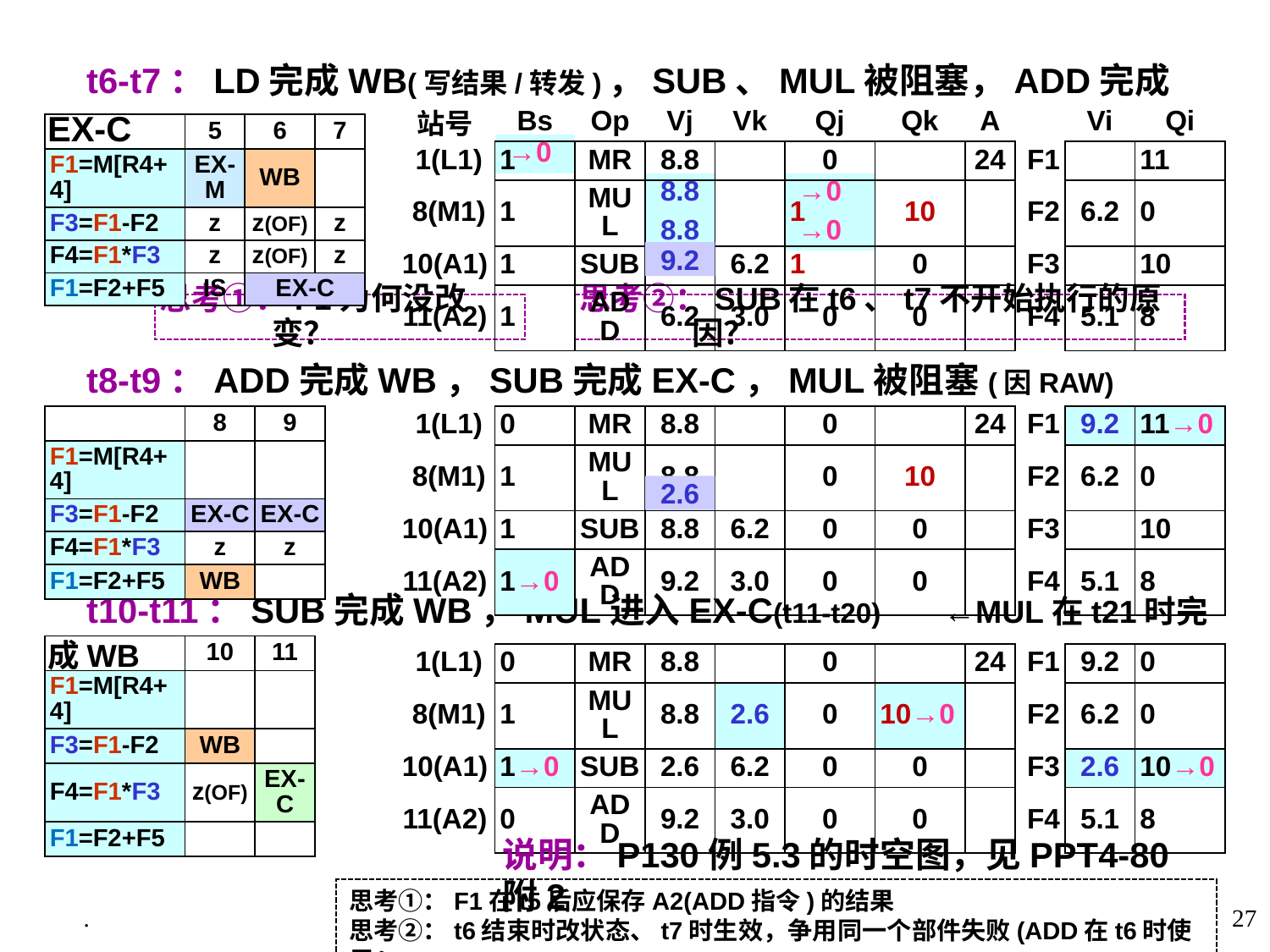

t6-t7：LD完成WB(写结果/转发)，SUB、MUL被阻塞，ADD完成EX-C
| 站号 | Bs | Op | Vj | Vk | Qj | Qk | A |  | Vi | Qi |
| --- | --- | --- | --- | --- | --- | --- | --- | --- | --- | --- |
| 1(L1) | 1 | MR | 8.8 |  | 0 |  | 24 | F1 |  | 11 |
| 8(M1) | 1 | MUL |  |  | 1 | 10 |  | F2 | 6.2 | 0 |
| 10(A1) | 1 | SUB |  | 6.2 | 1 | 0 |  | F3 |  | 10 |
| 11(A2) | 1 | ADD | 6.2 | 3.0 | 0 | 0 |  | F4 | 5.1 | 8 |
|  | 5 | 6 | 7 |
| --- | --- | --- | --- |
| F1=M[R4+4] | EX-M | WB |  |
| F3=F1-F2 | z | z(OF) | z |
| F4=F1\*F3 | z | z(OF) | z |
| F1=F2+F5 | IS | EX-C |  |
| →0 |  |  |  |  |  |  |  |  |  |
| --- | --- | --- | --- | --- | --- | --- | --- | --- | --- |
|  |  | 8.8 |  | →0 |  |  |  |  |  |
|  |  | 8.8 |  | →0 |  |  |  |  |  |
|  |  |  |  |  |  |  |  |  |  |
9.2
思考①：F1为何没改变？
思考②：SUB在t6、t7不开始执行的原因？
    t8-t9：ADD完成WB，SUB完成EX-C，MUL被阻塞(因RAW)
|  | 8 | 9 |
| --- | --- | --- |
| F1=M[R4+4] |  |  |
| F3=F1-F2 | EX-C | EX-C |
| F4=F1\*F3 | z | z |
| F1=F2+F5 | WB |  |
| 1(L1) | 0 | MR | 8.8 |  | 0 |  | 24 | F1 | 9.2 | 11→0 |
| --- | --- | --- | --- | --- | --- | --- | --- | --- | --- | --- |
| 8(M1) | 1 | MUL | 8.8 |  | 0 | 10 |  | F2 | 6.2 | 0 |
| 10(A1) | 1 | SUB | 8.8 | 6.2 | 0 | 0 |  | F3 |  | 10 |
| 11(A2) | 1→0 | ADD | 9.2 | 3.0 | 0 | 0 |  | F4 | 5.1 | 8 |
2.6
    t10-t11：SUB完成WB，MUL进入EX-C(t11-t20)        ←MUL在t21时完成WB
|  | 10 | 11 |
| --- | --- | --- |
| F1=M[R4+4] |  |  |
| F3=F1-F2 | WB |  |
| F4=F1\*F3 | z(OF) | EX-C |
| F1=F2+F5 |  |  |
| 1(L1) | 0 | MR | 8.8 |  | 0 |  | 24 | F1 | 9.2 | 0 |
| --- | --- | --- | --- | --- | --- | --- | --- | --- | --- | --- |
| 8(M1) | 1 | MUL | 8.8 | 2.6 | 0 | 10→0 |  | F2 | 6.2 | 0 |
| 10(A1) | 1→0 | SUB | 2.6 | 6.2 | 0 | 0 |  | F3 | 2.6 | 10→0 |
| 11(A2) | 0 | ADD | 9.2 | 3.0 | 0 | 0 |  | F4 | 5.1 | 8 |
说明：P130例5.3的时空图，见PPT4-80附2
思考①：F1在t5后应保存A2(ADD指令)的结果
思考②：t6结束时改状态、t7时生效，争用同一个部件失败(ADD在t6时使用)
.
27